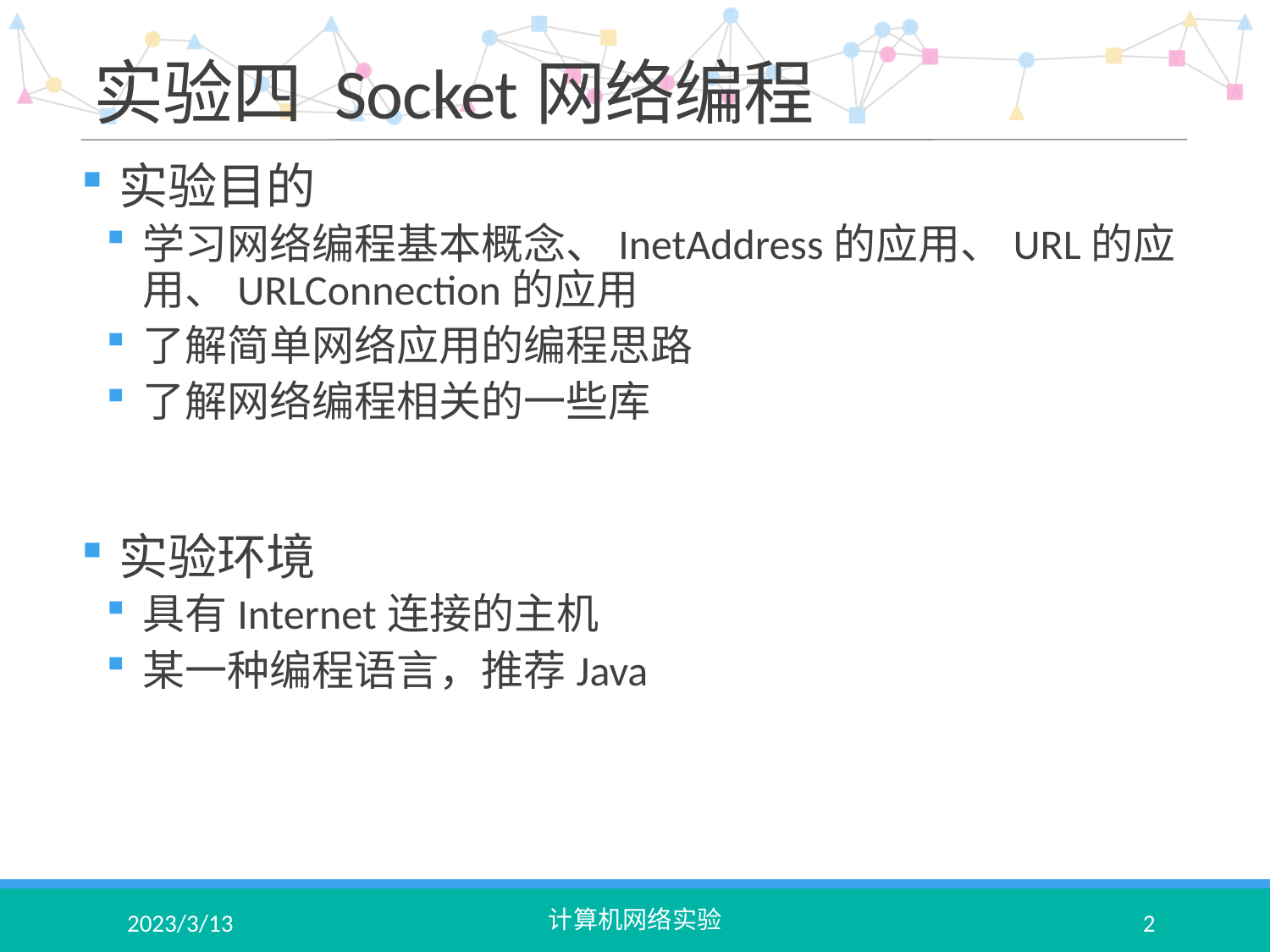

# 实验四 Socket网络编程
实验目的
学习网络编程基本概念、InetAddress的应用、URL的应用、URLConnection的应用
了解简单网络应用的编程思路
了解网络编程相关的一些库

实验环境
具有Internet连接的主机
某一种编程语言，推荐Java
2023/3/13
计算机网络实验
2